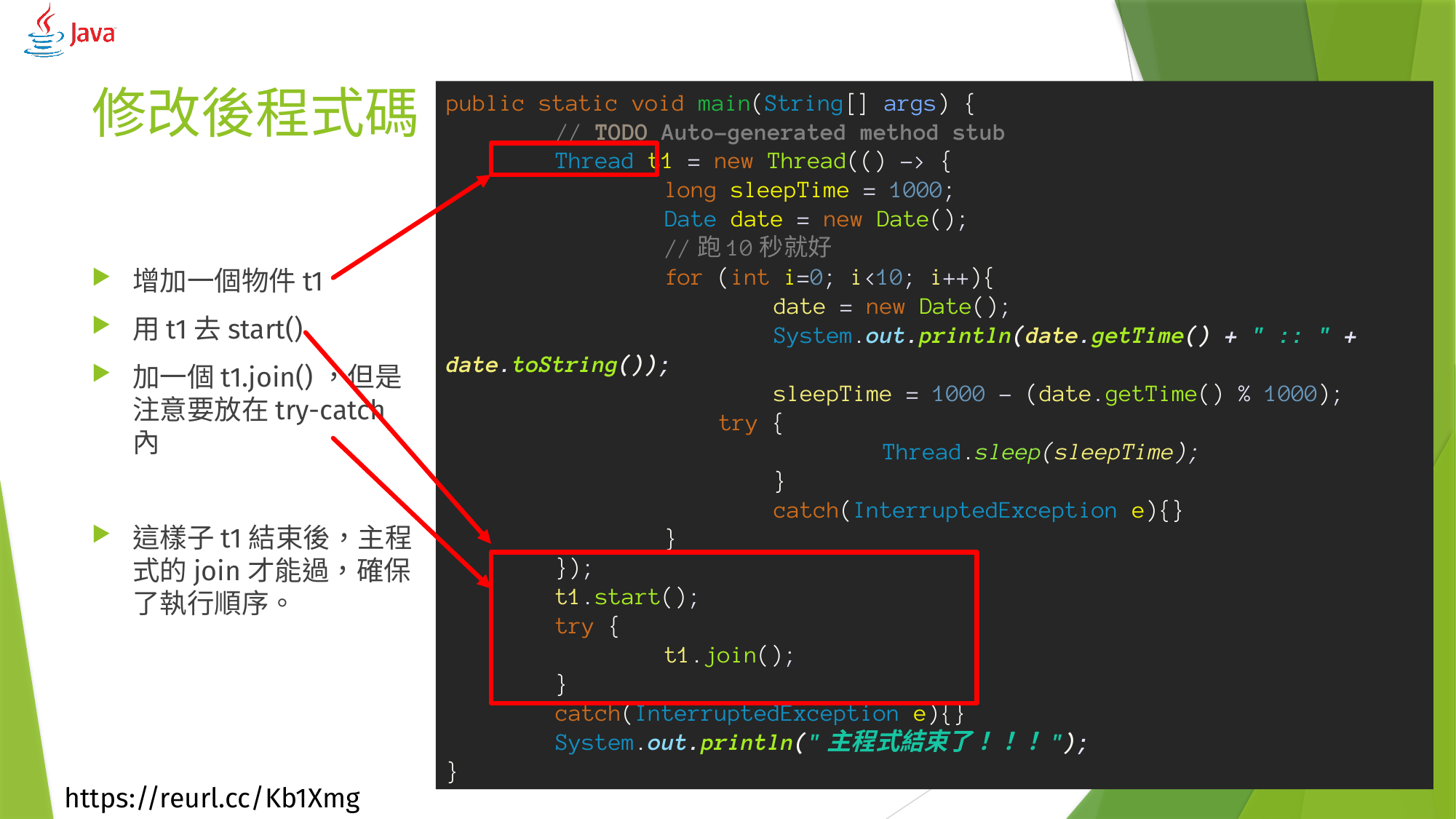

# 修改後程式碼
public static void main(String[] args) {
	// TODO Auto-generated method stub
	Thread t1 = new Thread(() -> {
		long sleepTime = 1000;
		Date date = new Date();
		//跑10秒就好
    		for (int i=0; i<10; i++){
    			date = new Date();
    			System.out.println(date.getTime() + " :: " + date.toString());
			sleepTime = 1000 - (date.getTime() % 1000);
		try {
				Thread.sleep(sleepTime);
			}
			catch(InterruptedException e){}
		}
	});
	t1.start();
	try {
		t1.join();
	}
	catch(InterruptedException e){}
	System.out.println("主程式結束了！！！");
}

增加一個物件t1
用t1去start()
加一個t1.join()，但是注意要放在try-catch內

這樣子t1結束後，主程式的join才能過，確保了執行順序。